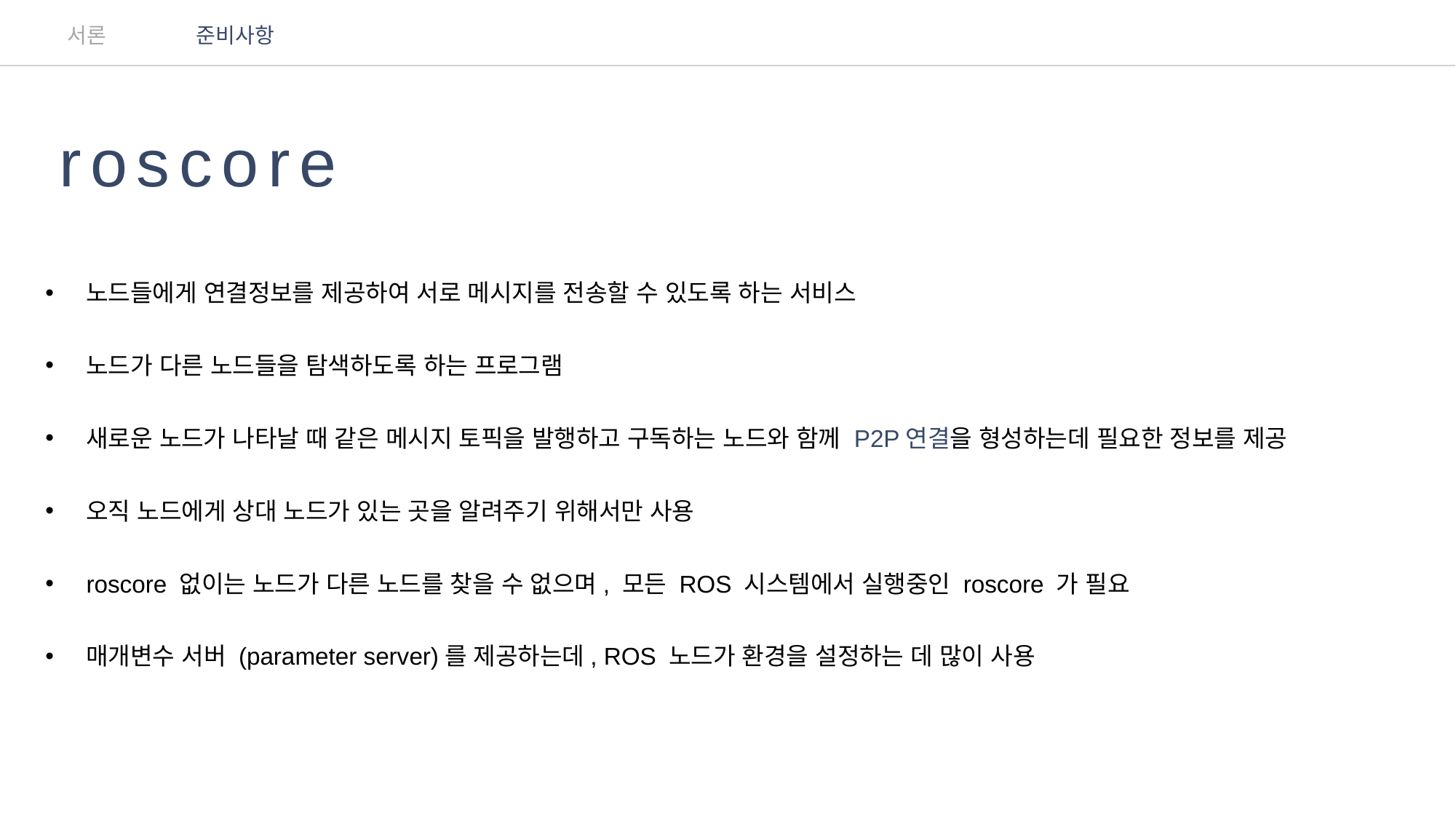

서론
준비사항
roscore
노드들에게 연결정보를 제공하여 서로 메시지를 전송할 수 있도록 하는 서비스
노드가 다른 노드들을 탐색하도록 하는 프로그램
새로운 노드가 나타날 때 같은 메시지 토픽을 발행하고 구독하는 노드와 함께 P2P연결을 형성하는데 필요한 정보를 제공
오직 노드에게 상대 노드가 있는 곳을 알려주기 위해서만 사용
roscore 없이는 노드가 다른 노드를 찾을 수 없으며, 모든 ROS 시스템에서 실행중인 roscore 가 필요
매개변수 서버 (parameter server)를 제공하는데, ROS 노드가 환경을 설정하는 데 많이 사용